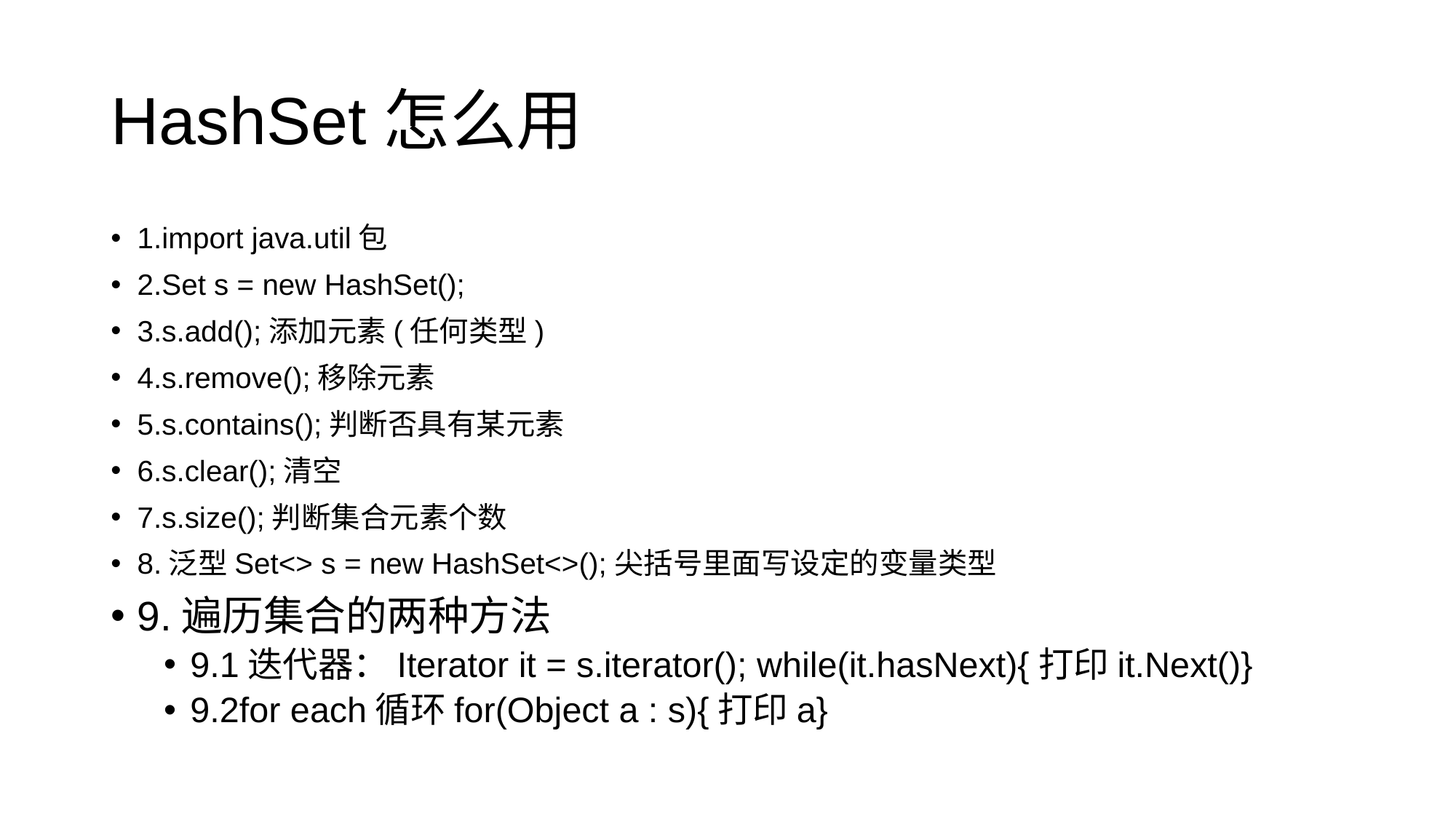

# HashSet怎么用
1.import java.util包
2.Set s = new HashSet();
3.s.add();添加元素(任何类型)
4.s.remove();移除元素
5.s.contains();判断否具有某元素
6.s.clear();清空
7.s.size();判断集合元素个数
8.泛型Set<> s = new HashSet<>();尖括号里面写设定的变量类型
9.遍历集合的两种方法
9.1迭代器：Iterator it = s.iterator(); while(it.hasNext){打印it.Next()}
9.2for each循环for(Object a : s){打印a}